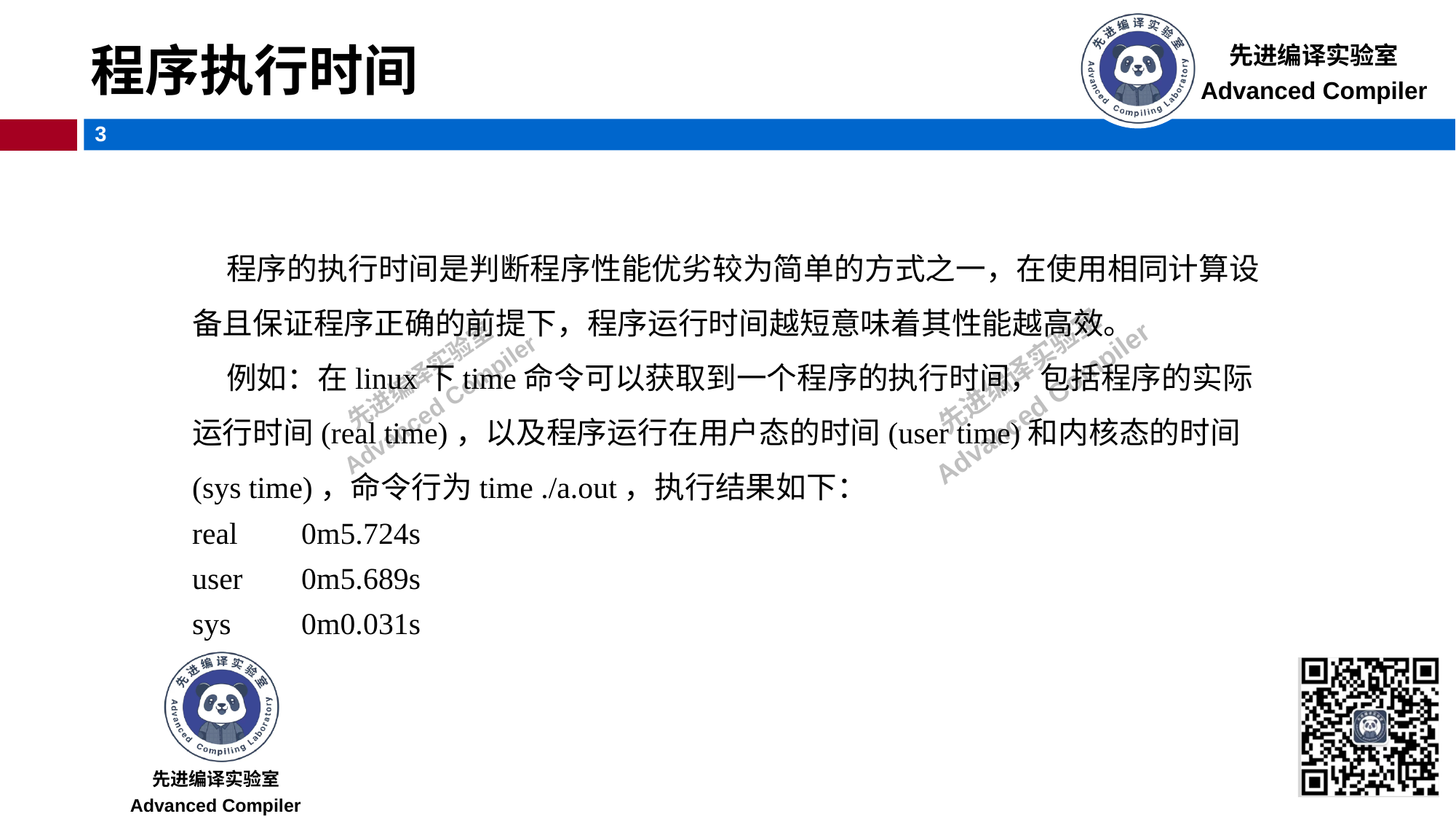

# 程序执行时间
    程序的执行时间是判断程序性能优劣较为简单的方式之一，在使用相同计算设备且保证程序正确的前提下，程序运行时间越短意味着其性能越高效。
    例如：在linux下time命令可以获取到一个程序的执行时间，包括程序的实际运行时间(real time)，以及程序运行在用户态的时间(user time)和内核态的时间(sys time)，命令行为time ./a.out，执行结果如下：
real	0m5.724s
user	0m5.689s
sys	0m0.031s